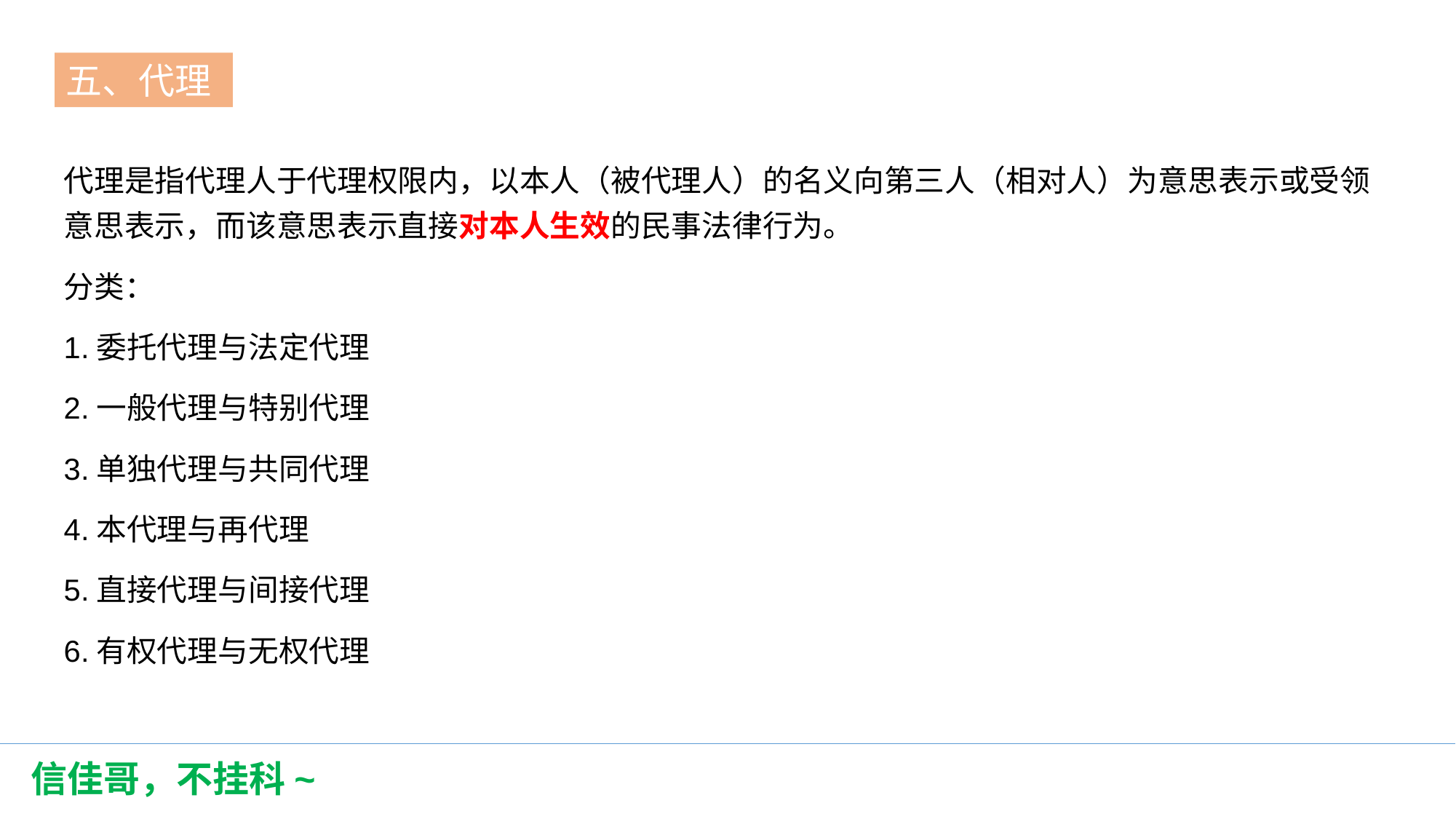

五、代理
第一节
代理是指代理人于代理权限内，以本人（被代理人）的名义向第三人（相对人）为意思表示或受领意思表示，而该意思表示直接对本人生效的民事法律行为。
分类：
1.委托代理与法定代理
2.一般代理与特别代理
3.单独代理与共同代理
4.本代理与再代理
5.直接代理与间接代理
6.有权代理与无权代理